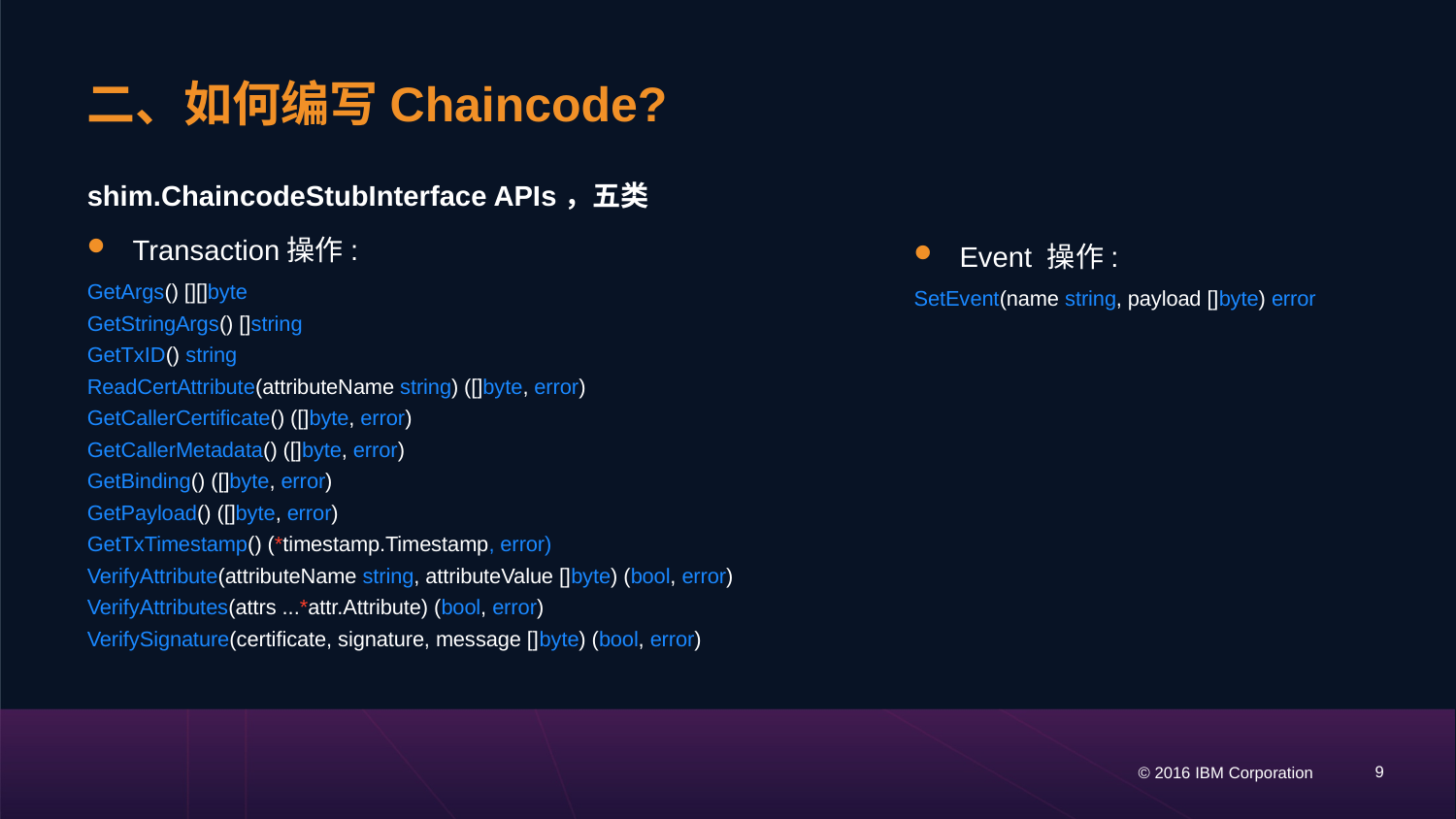

# 二、如何编写Chaincode?
shim.ChaincodeStubInterface APIs，五类
Transaction操作:
GetArgs() [][]byte
GetStringArgs() []string
GetTxID() string
ReadCertAttribute(attributeName string) ([]byte, error)
GetCallerCertificate() ([]byte, error)
GetCallerMetadata() ([]byte, error)
GetBinding() ([]byte, error)
GetPayload() ([]byte, error)
GetTxTimestamp() (*timestamp.Timestamp, error)
VerifyAttribute(attributeName string, attributeValue []byte) (bool, error)
VerifyAttributes(attrs ...*attr.Attribute) (bool, error)
VerifySignature(certificate, signature, message []byte) (bool, error)
Event 操作:
SetEvent(name string, payload []byte) error